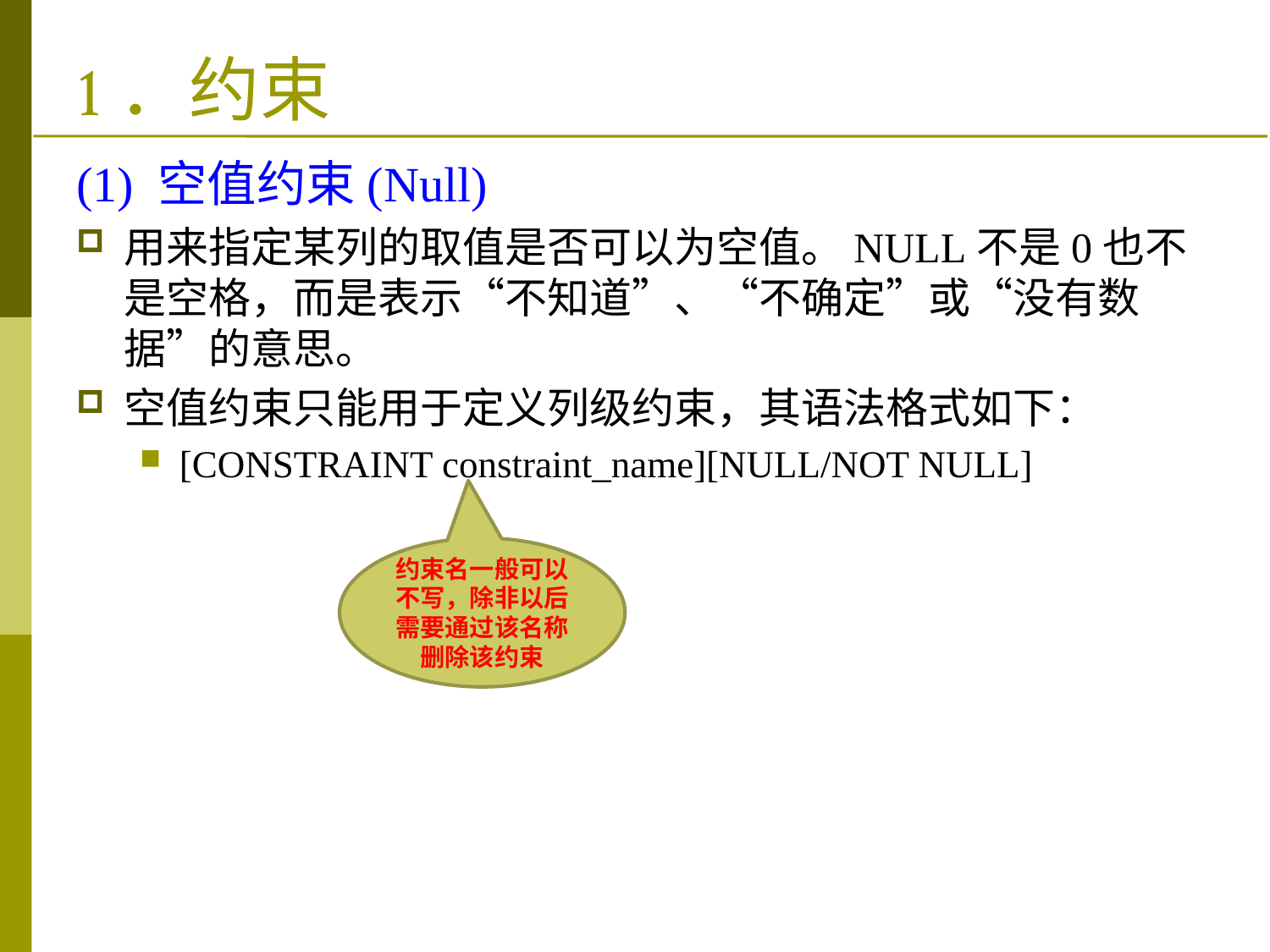

# 1．约束
(1) 空值约束(Null)
用来指定某列的取值是否可以为空值。NULL不是0也不是空格，而是表示“不知道”、“不确定”或“没有数据”的意思。
空值约束只能用于定义列级约束，其语法格式如下：
[CONSTRAINT constraint_name][NULL/NOT NULL]
约束名一般可以不写，除非以后需要通过该名称删除该约束